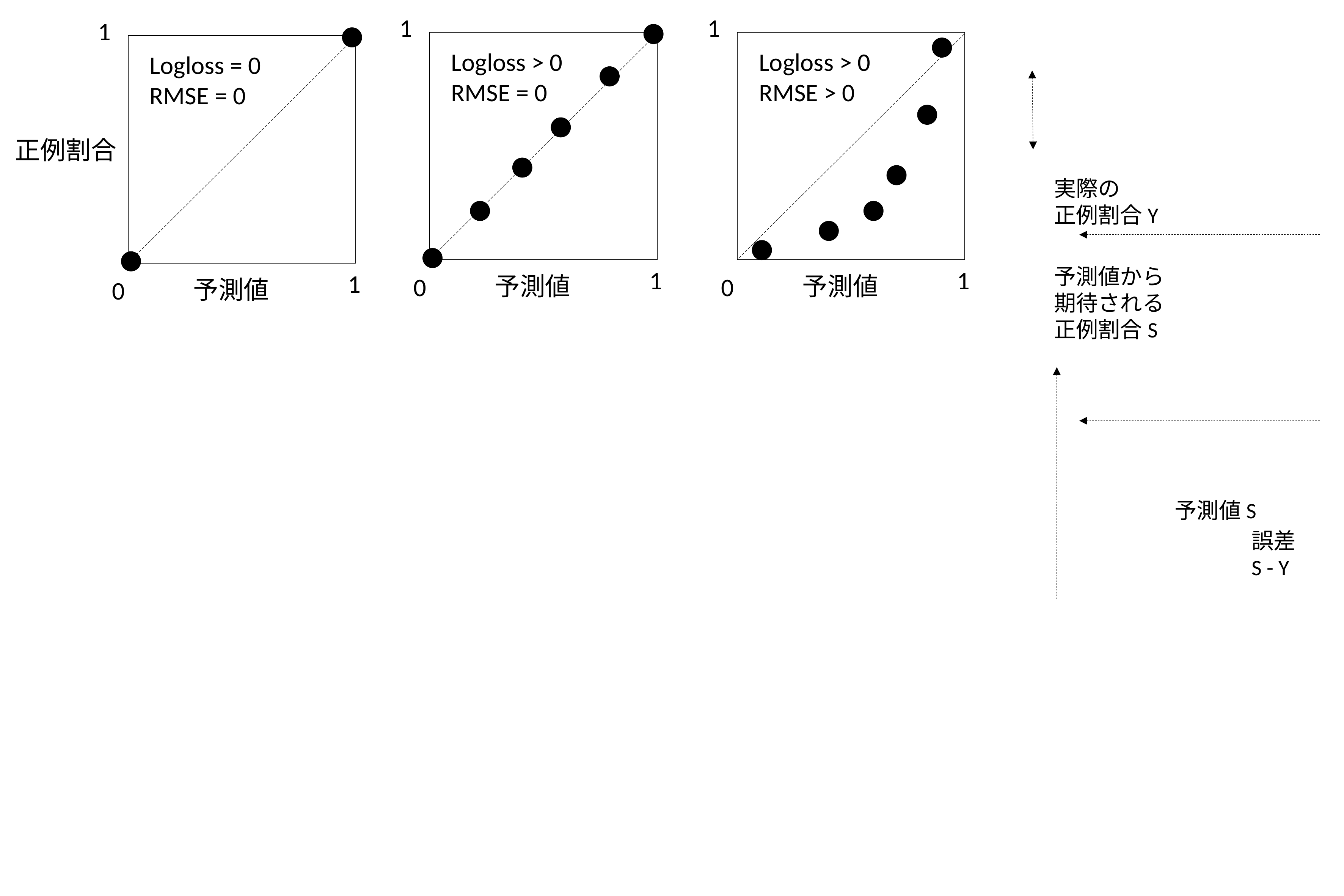

1
1
1

Logloss > 0
RMSE = 0
Logloss > 0
RMSE > 0
Logloss = 0
RMSE = 0

正例割合

実際の
正例割合Y

予測値から期待される正例割合S
1
1
1
予測値
予測値
0
0
予測値
0
予測値S
誤差
S - Y